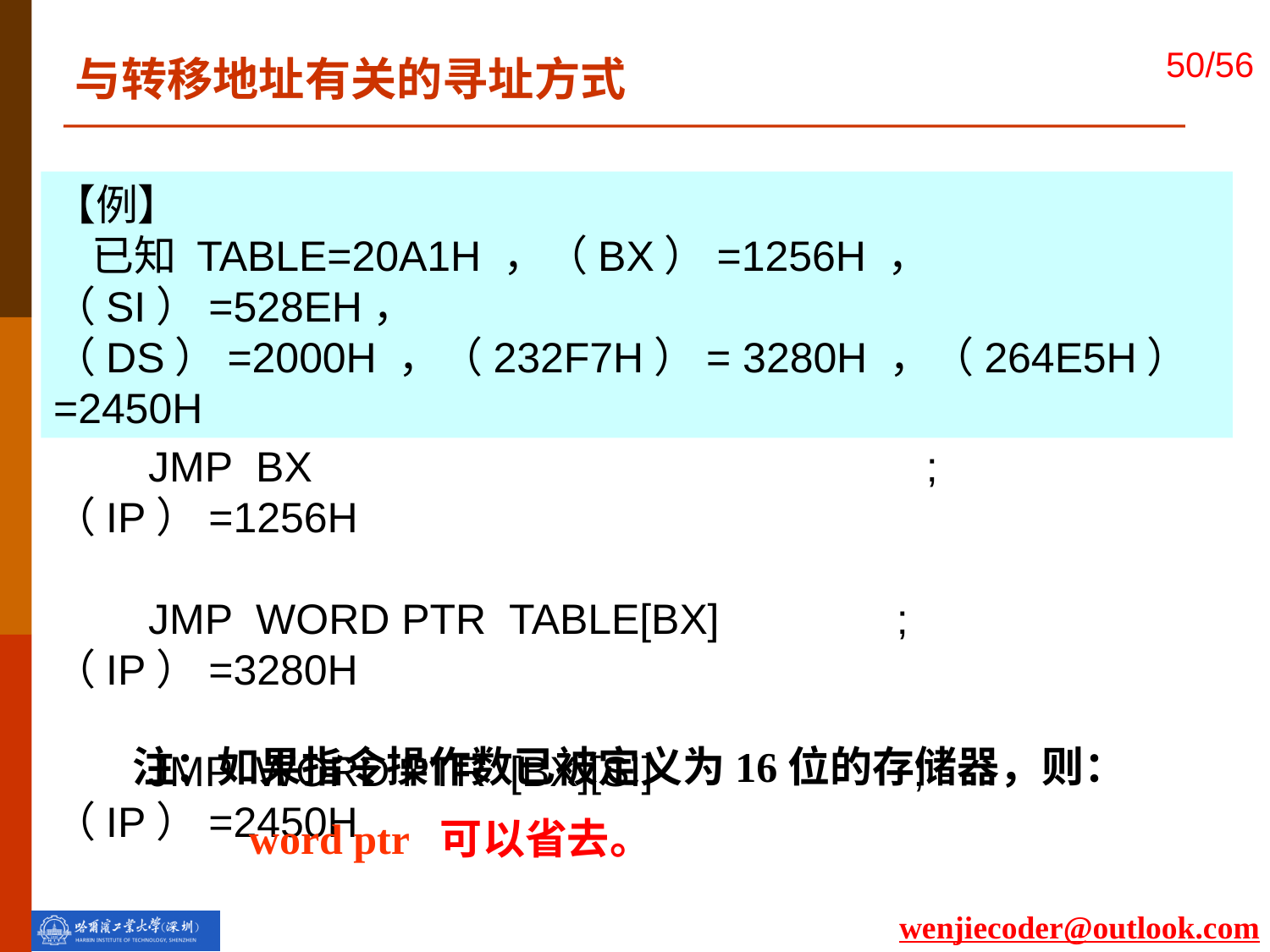

与转移地址有关的寻址方式
【例】
   已知 TABLE=20A1H ，（BX）=1256H ，（SI）=528EH，
（DS）=2000H ，（232F7H）= 3280H ，（264E5H）=2450H

        JMP  BX                                                    ; （IP）=1256H

        JMP  WORD PTR  TABLE[BX]               ; （IP）=3280H

        JMP  WORD PTR  [BX][SI]                      ; （IP）=2450H

注：如果指令操作数已被定义为16位的存储器，则：
           word ptr  可以省去。